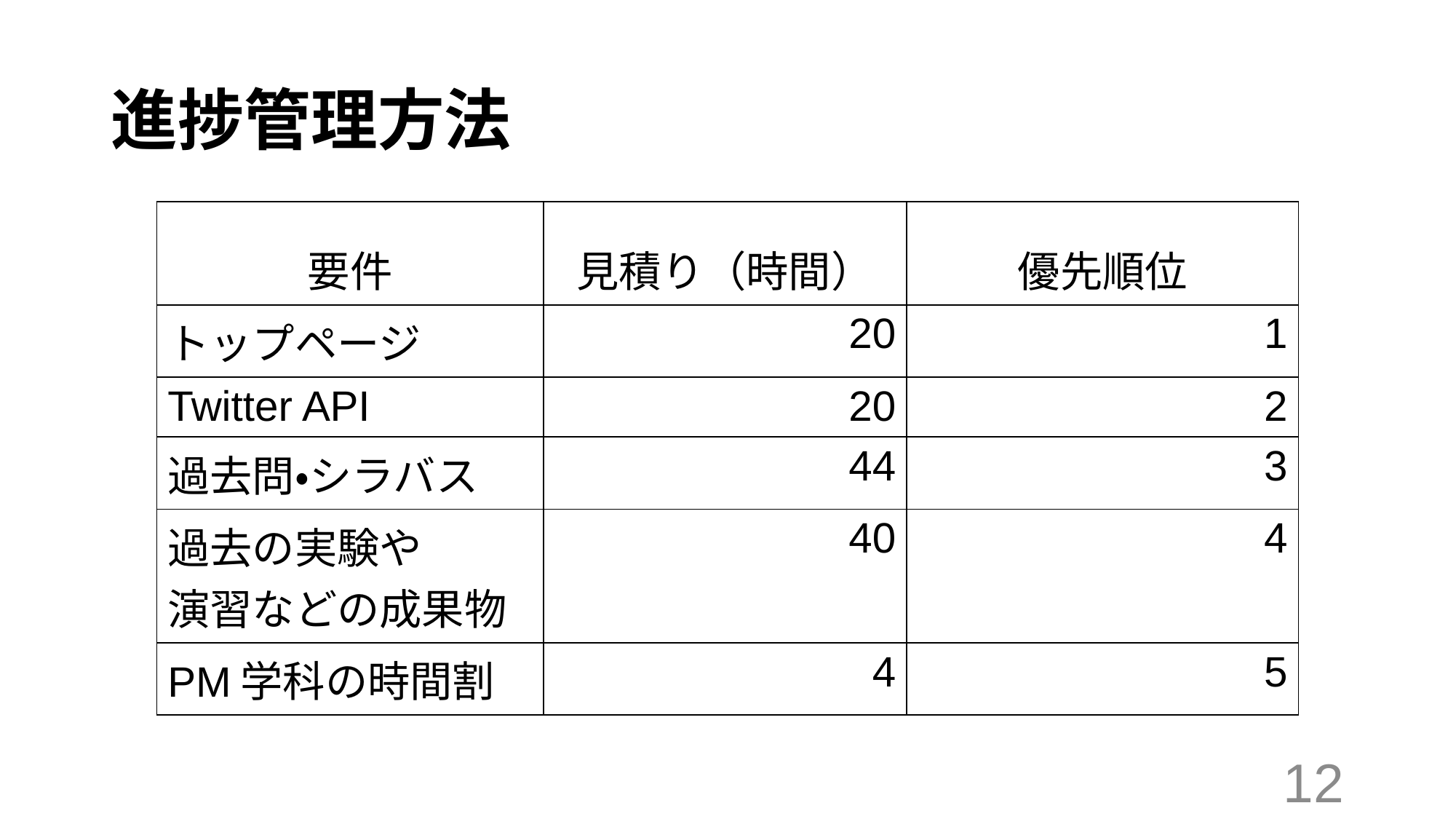

# 進捗管理方法
| 要件 | 見積り（時間） | 優先順位 |
| --- | --- | --- |
| トップページ | 20 | 1 |
| Twitter API | 20 | 2 |
| 過去問・シラバス | 44 | 3 |
| 過去の実験や 演習などの成果物 | 40 | 4 |
| PM学科の時間割 | 4 | 5 |
　　12